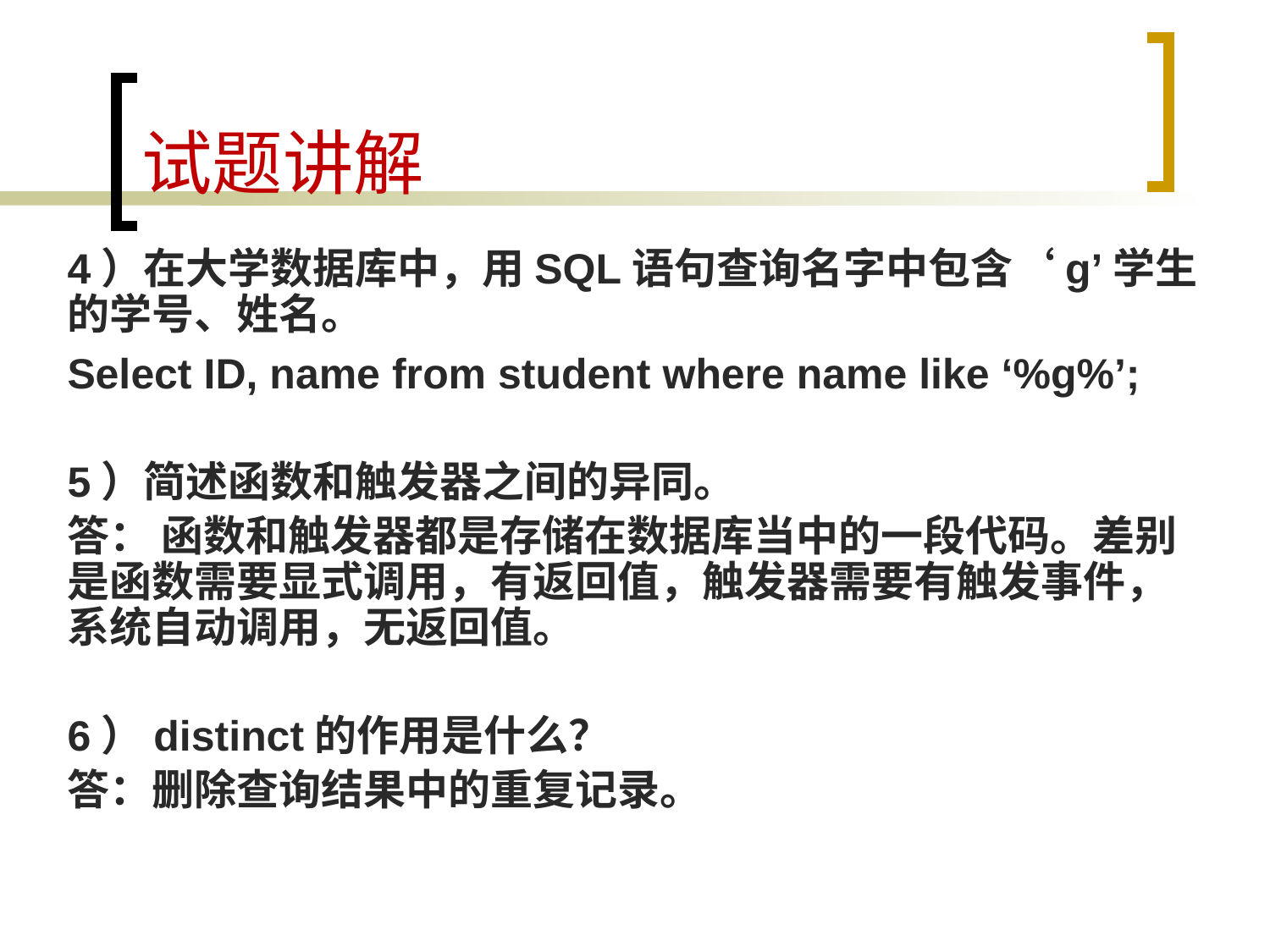

# 试题讲解
4）在大学数据库中，用SQL语句查询名字中包含‘g’学生的学号、姓名。
Select ID, name from student where name like ‘%g%’;

5）简述函数和触发器之间的异同。
答： 函数和触发器都是存储在数据库当中的一段代码。差别是函数需要显式调用，有返回值，触发器需要有触发事件，系统自动调用，无返回值。

6）distinct的作用是什么？
答：删除查询结果中的重复记录。